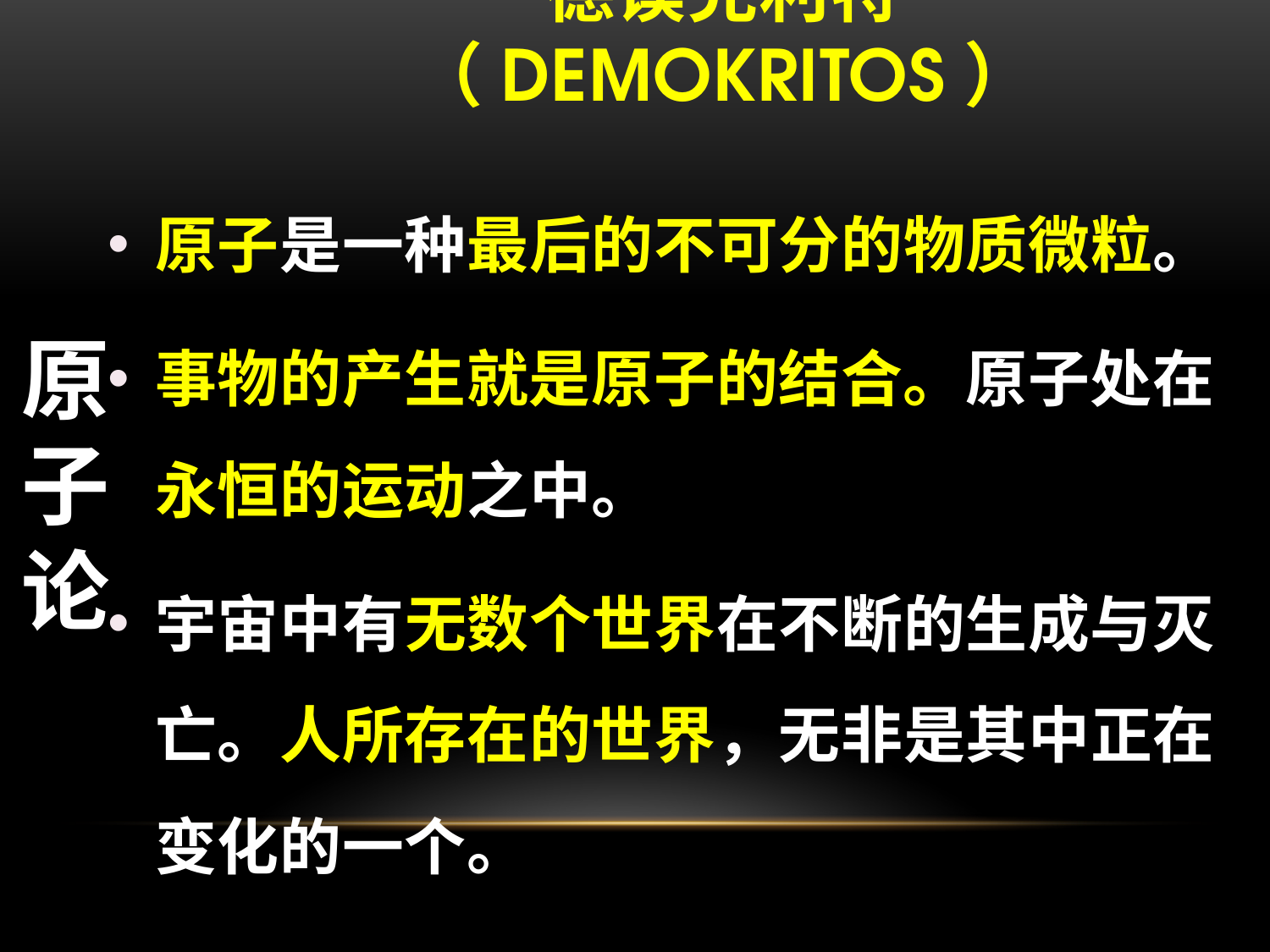

# 德谟克利特（Demokritos）
原子是一种最后的不可分的物质微粒。
事物的产生就是原子的结合。原子处在永恒的运动之中。
宇宙中有无数个世界在不断的生成与灭亡。人所存在的世界，无非是其中正在变化的一个。
原子论